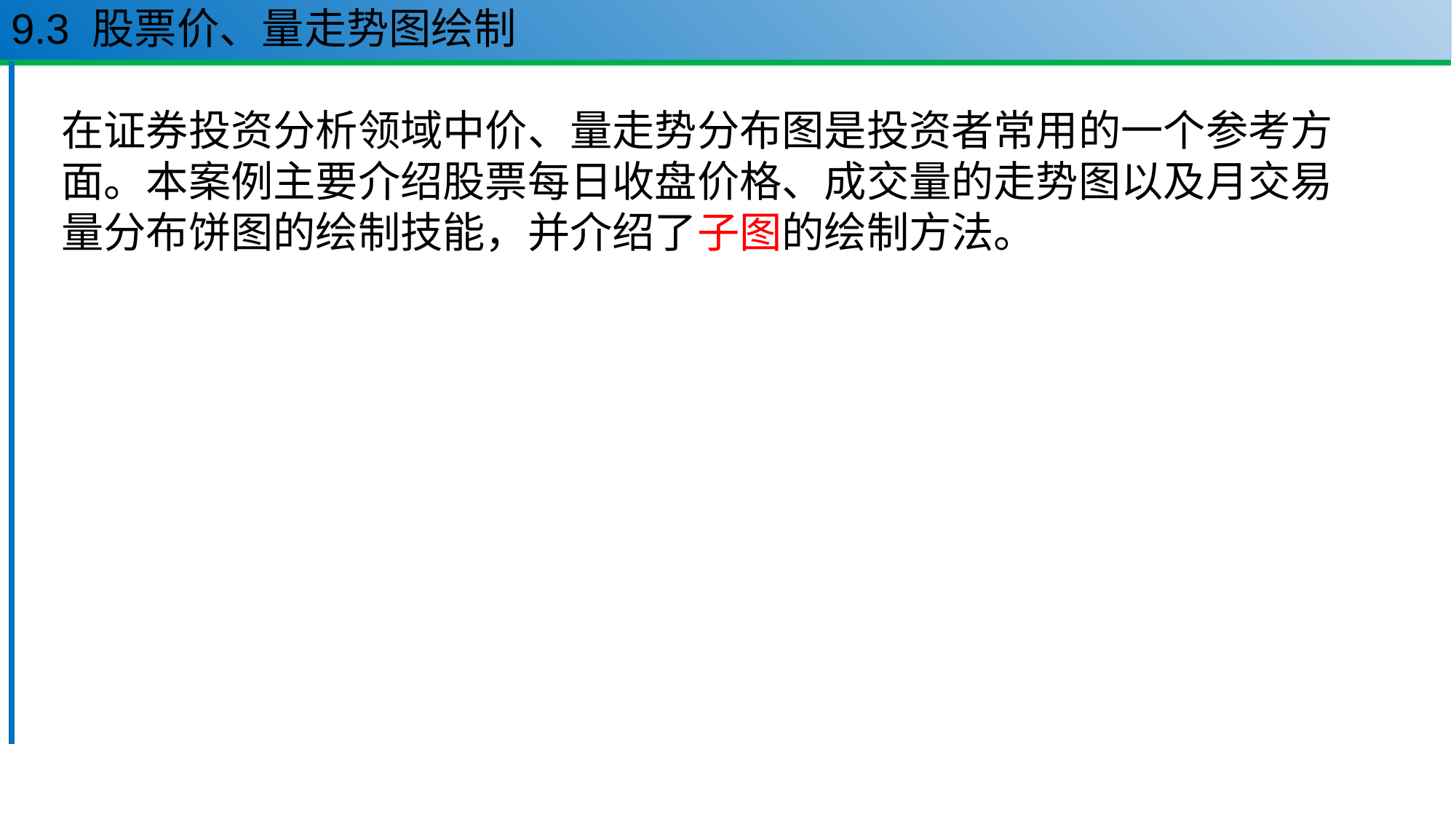

# 9.3 股票价、量走势图绘制
在证券投资分析领域中价、量走势分布图是投资者常用的一个参考方面。本案例主要介绍股票每日收盘价格、成交量的走势图以及月交易量分布饼图的绘制技能，并介绍了子图的绘制方法。